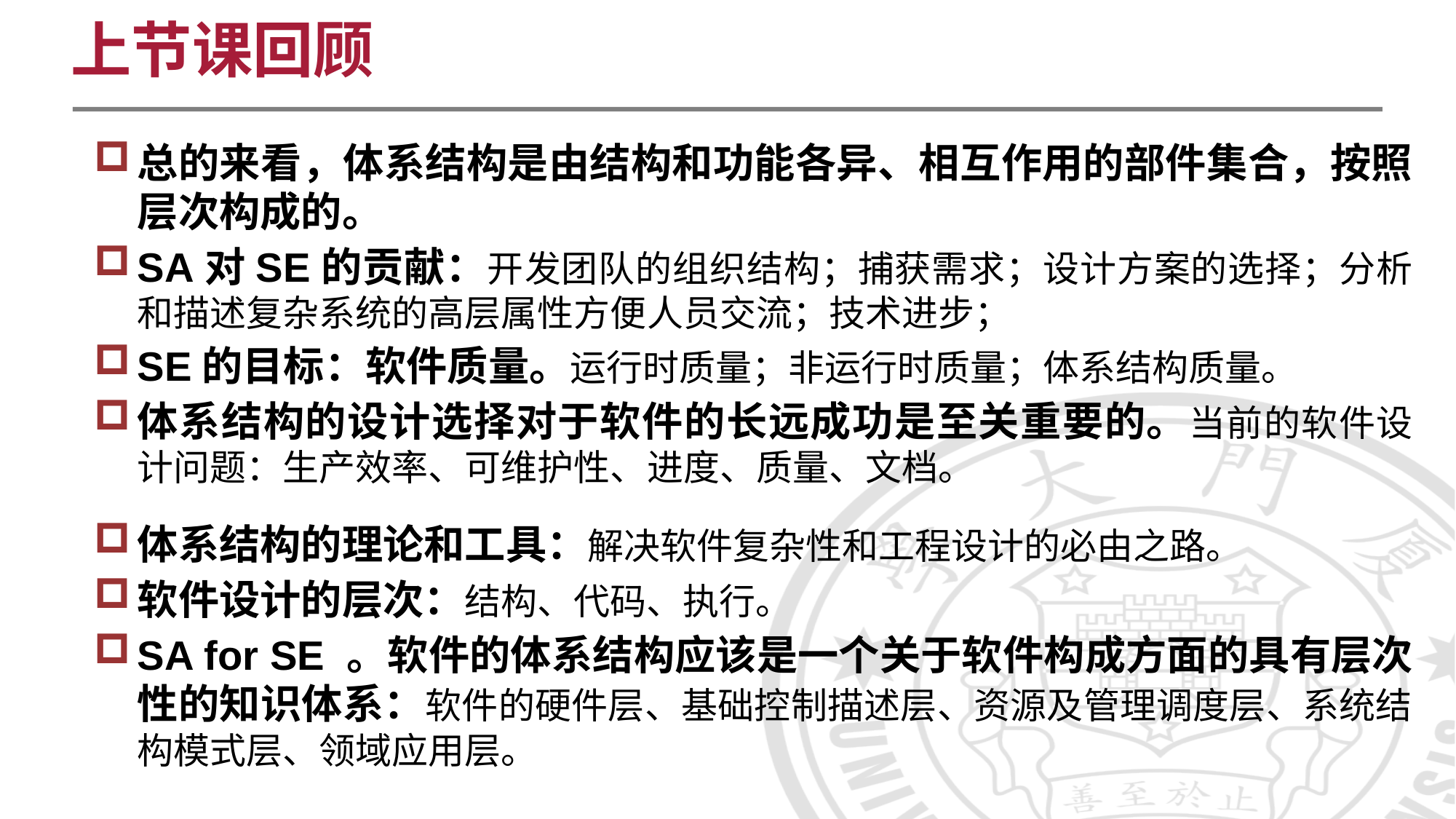

上节课回顾
总的来看，体系结构是由结构和功能各异、相互作用的部件集合，按照层次构成的。
SA对SE的贡献：开发团队的组织结构；捕获需求；设计方案的选择；分析和描述复杂系统的高层属性方便人员交流；技术进步；
SE的目标：软件质量。运行时质量；非运行时质量；体系结构质量。
体系结构的设计选择对于软件的长远成功是至关重要的。当前的软件设计问题：生产效率、可维护性、进度、质量、文档。
体系结构的理论和工具：解决软件复杂性和工程设计的必由之路。
软件设计的层次：结构、代码、执行。
SA for SE 。软件的体系结构应该是一个关于软件构成方面的具有层次性的知识体系：软件的硬件层、基础控制描述层、资源及管理调度层、系统结构模式层、领域应用层。